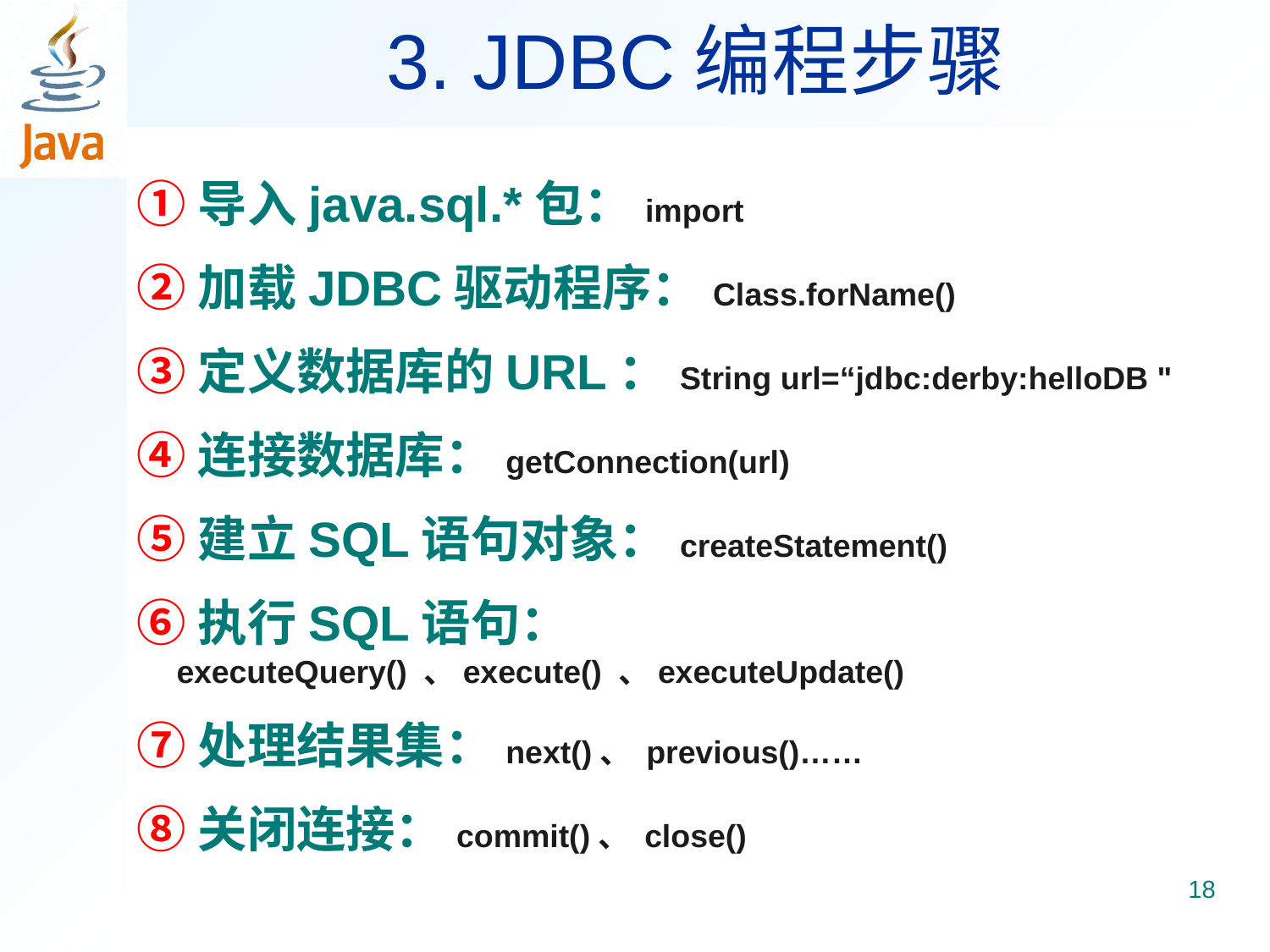

# 3. JDBC编程步骤
①导入java.sql.*包：import
②加载JDBC驱动程序：Class.forName()
③定义数据库的URL：String url=“jdbc:derby:helloDB "
④连接数据库：getConnection(url)
⑤建立SQL语句对象：createStatement()
⑥执行SQL语句：executeQuery() 、execute() 、executeUpdate()
⑦处理结果集：next()、 previous()……
⑧关闭连接：commit()、 close()